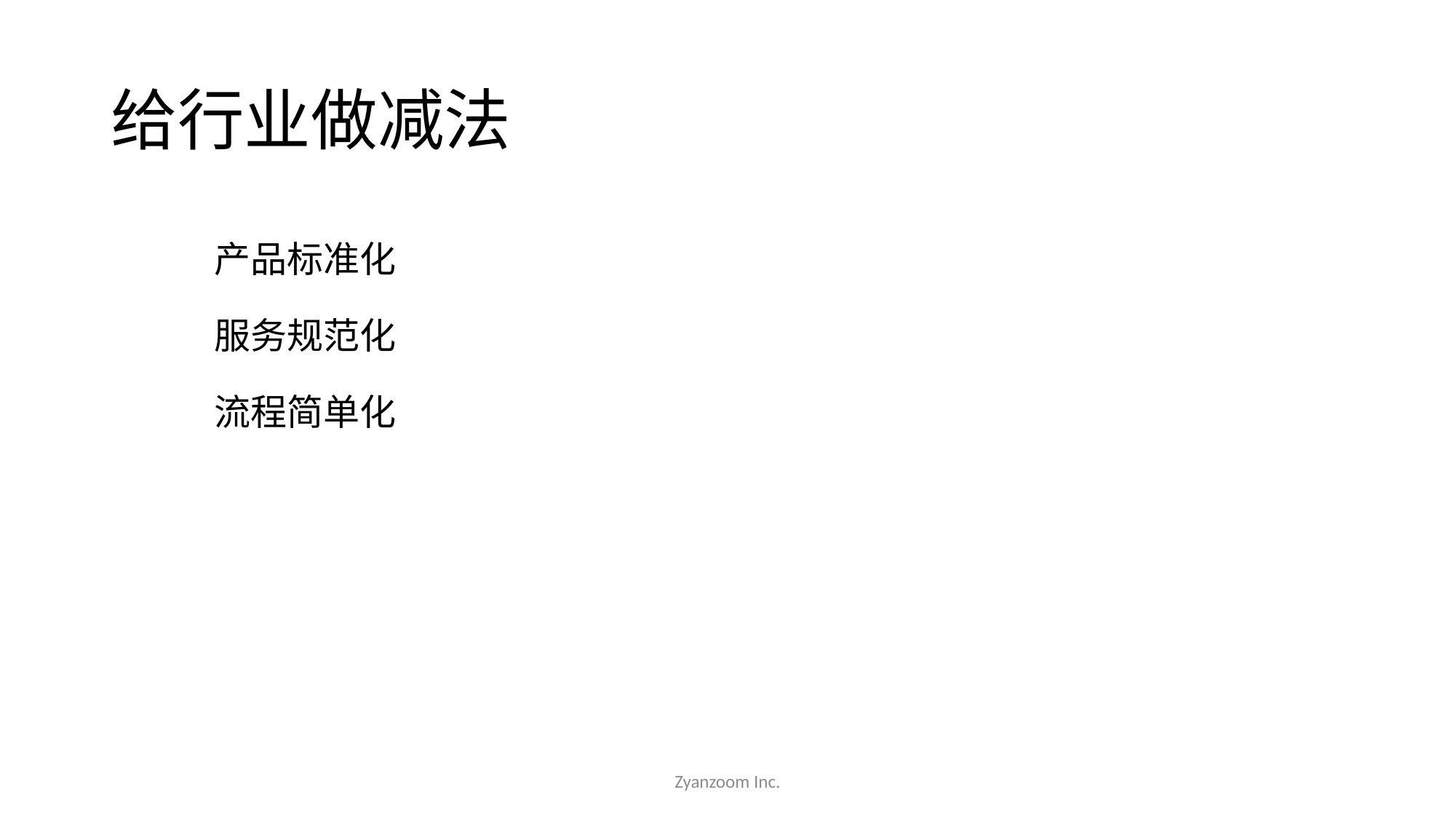

# 给行业做减法
产品标准化
服务规范化
流程简单化
Zyanzoom Inc.